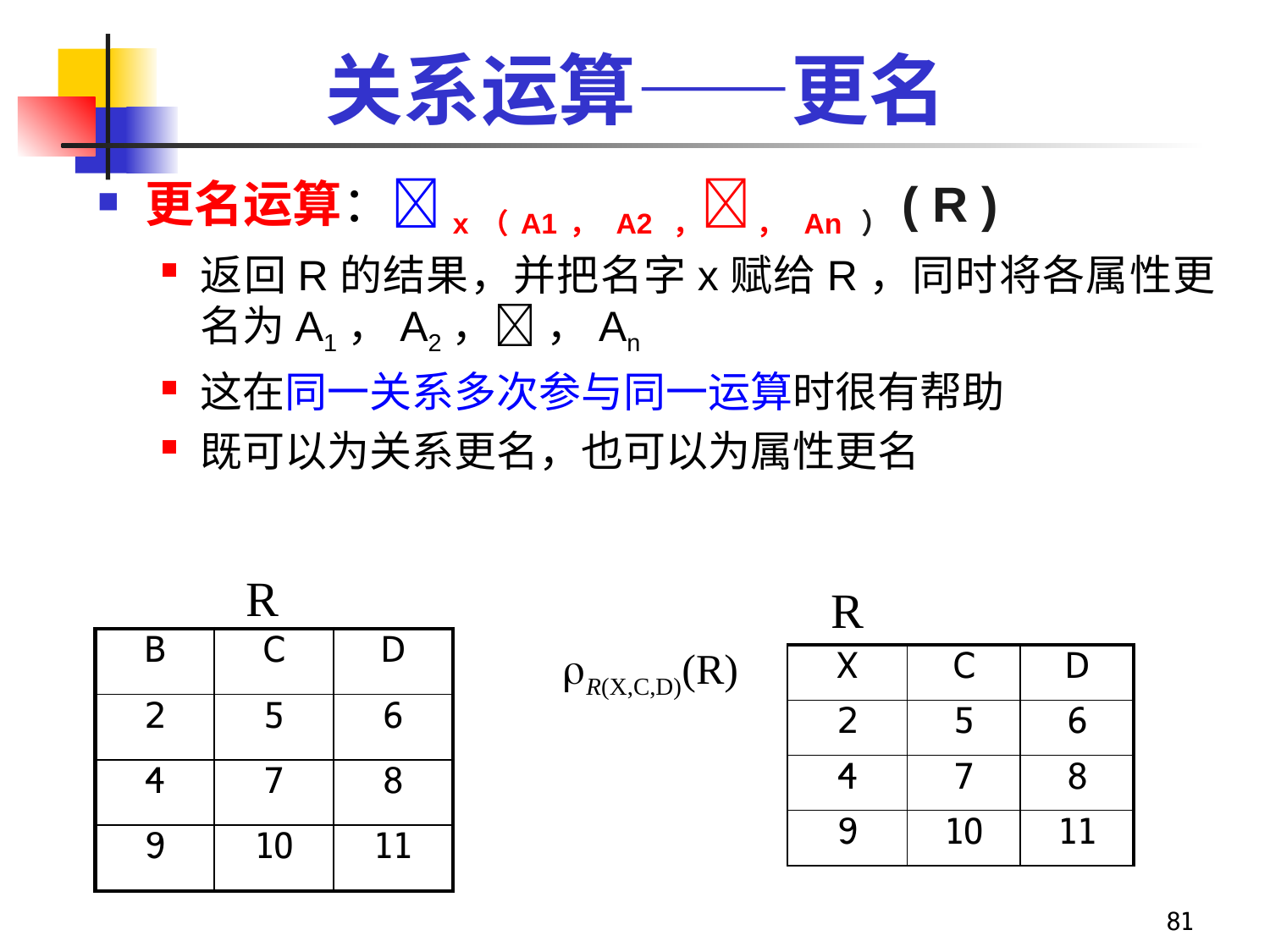

# 关系运算——更名
更名运算：ρx（A1， A2 ，… ， An ）( R )
返回R的结果，并把名字x赋给R，同时将各属性更名为A1，A2，… ，An
这在同一关系多次参与同一运算时很有帮助
既可以为关系更名，也可以为属性更名

R
R
| B | C | D |
| --- | --- | --- |
| 2 | 5 | 6 |
| 4 | 7 | 8 |
| 9 | 10 | 11 |
ρR(X,C,D)(R)
| X | C | D |
| --- | --- | --- |
| 2 | 5 | 6 |
| 4 | 7 | 8 |
| 9 | 10 | 11 |
81